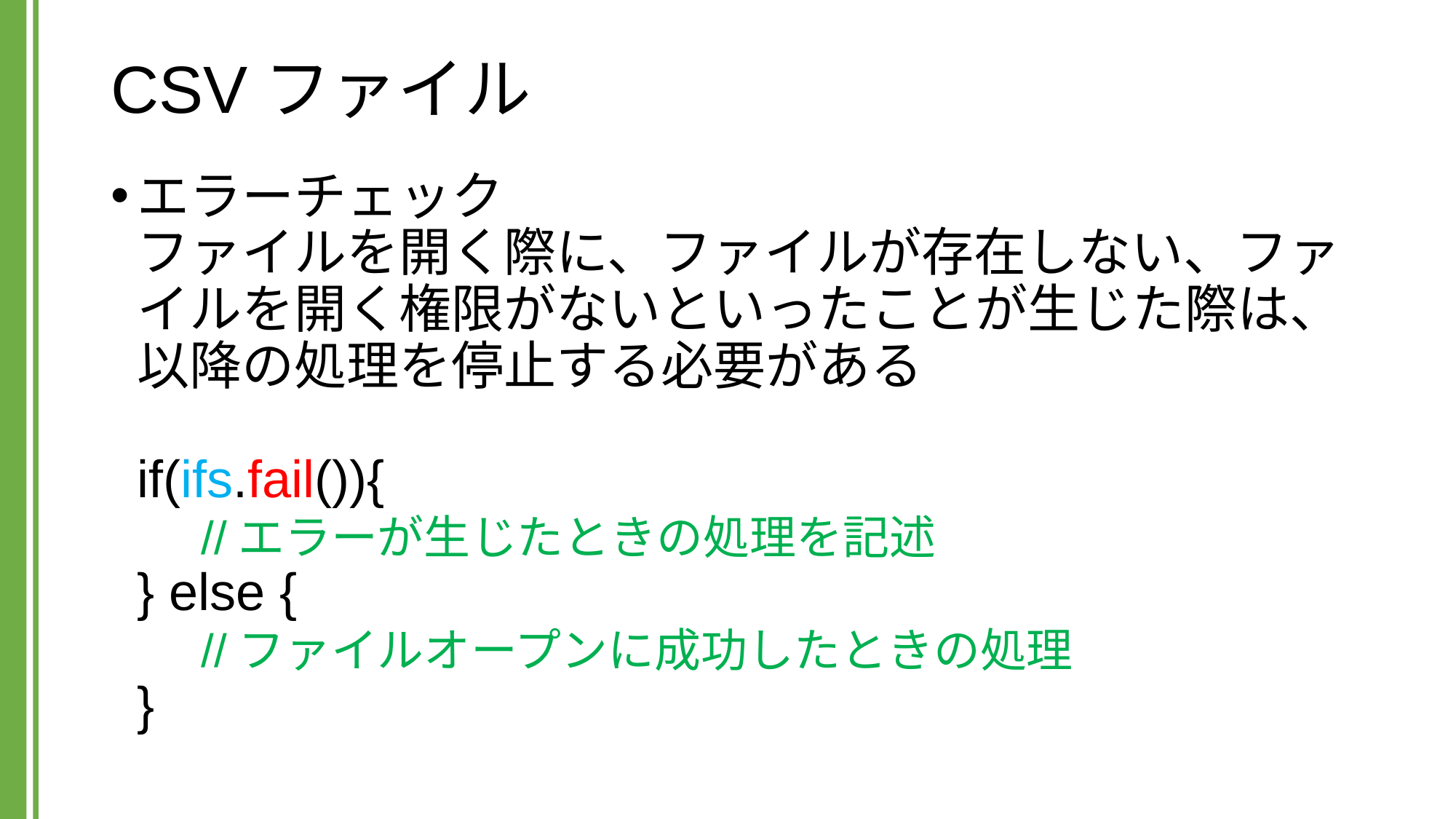

# CSVファイル
エラーチェック
ファイルを開く際に、ファイルが存在しない、ファイルを開く権限がないといったことが生じた際は、
以降の処理を停止する必要がある
if(ifs.fail()){
　//エラーが生じたときの処理を記述
} else {
　//ファイルオープンに成功したときの処理
}